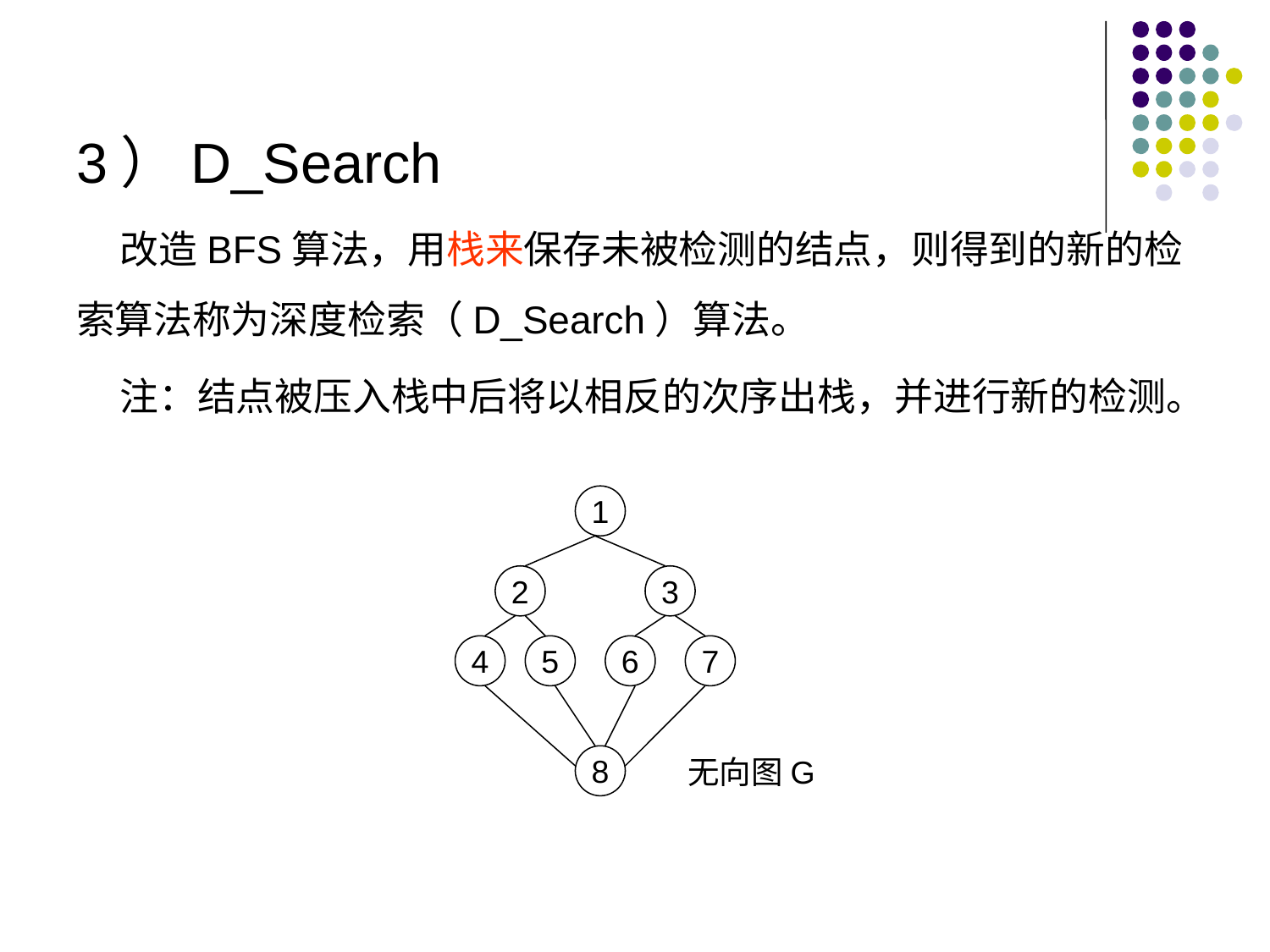

3）D_Search
    改造BFS算法，用栈来保存未被检测的结点，则得到的新的检索算法称为深度检索（D_Search）算法。
    注：结点被压入栈中后将以相反的次序出栈，并进行新的检测。

1

2
3

4
5
6
7

8
无向图G